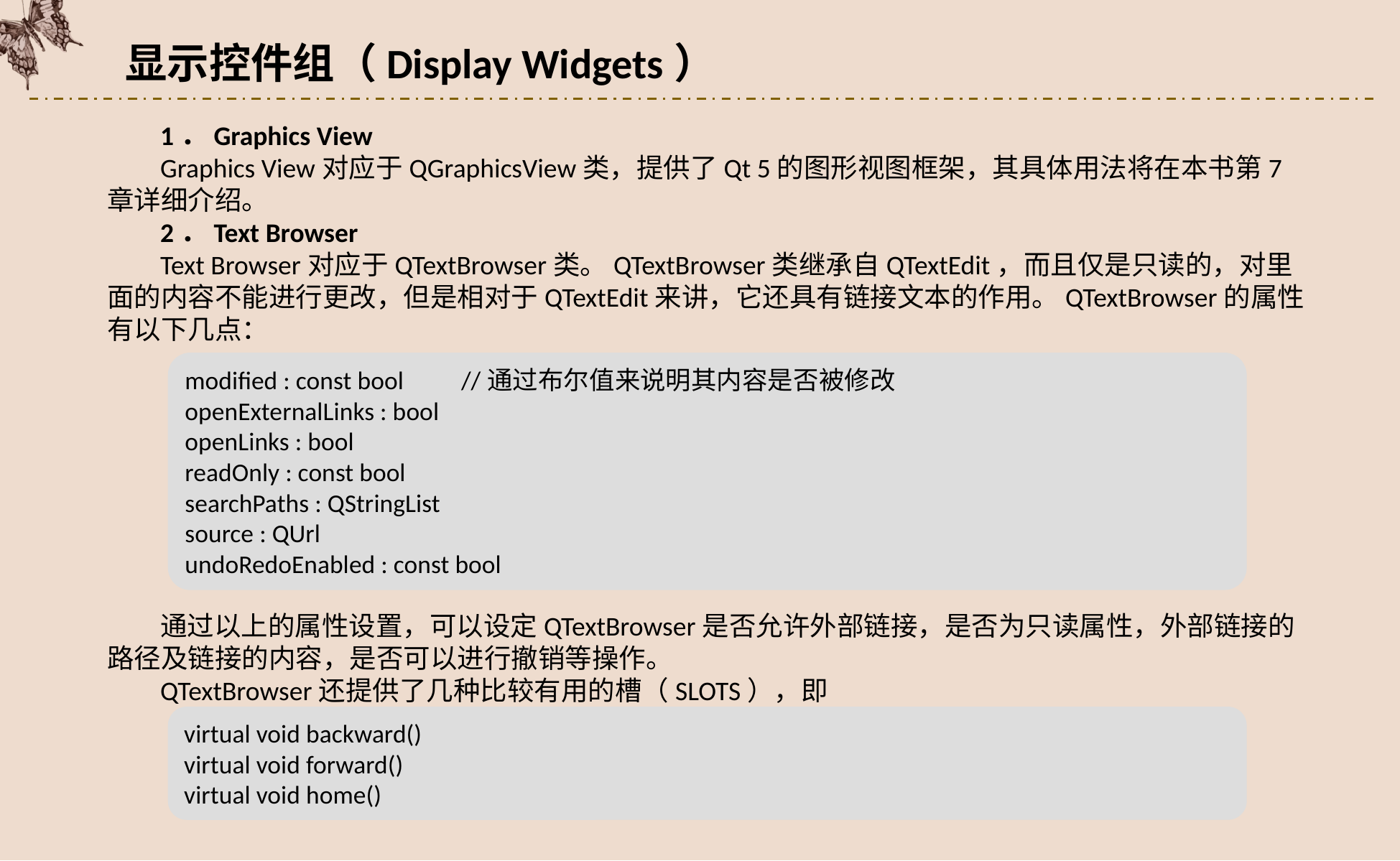

显示控件组（Display Widgets）
1．Graphics View
Graphics View对应于QGraphicsView类，提供了Qt 5的图形视图框架，其具体用法将在本书第7章详细介绍。
2．Text Browser
Text Browser对应于QTextBrowser类。QTextBrowser类继承自QTextEdit，而且仅是只读的，对里面的内容不能进行更改，但是相对于QTextEdit来讲，它还具有链接文本的作用。QTextBrowser的属性有以下几点：
modified : const bool          //通过布尔值来说明其内容是否被修改
openExternalLinks : bool
openLinks : bool
readOnly : const bool
searchPaths : QStringList
source : QUrl
undoRedoEnabled : const bool
通过以上的属性设置，可以设定QTextBrowser是否允许外部链接，是否为只读属性，外部链接的路径及链接的内容，是否可以进行撤销等操作。
QTextBrowser还提供了几种比较有用的槽（SLOTS），即
virtual void backward()
virtual void forward()
virtual void home()